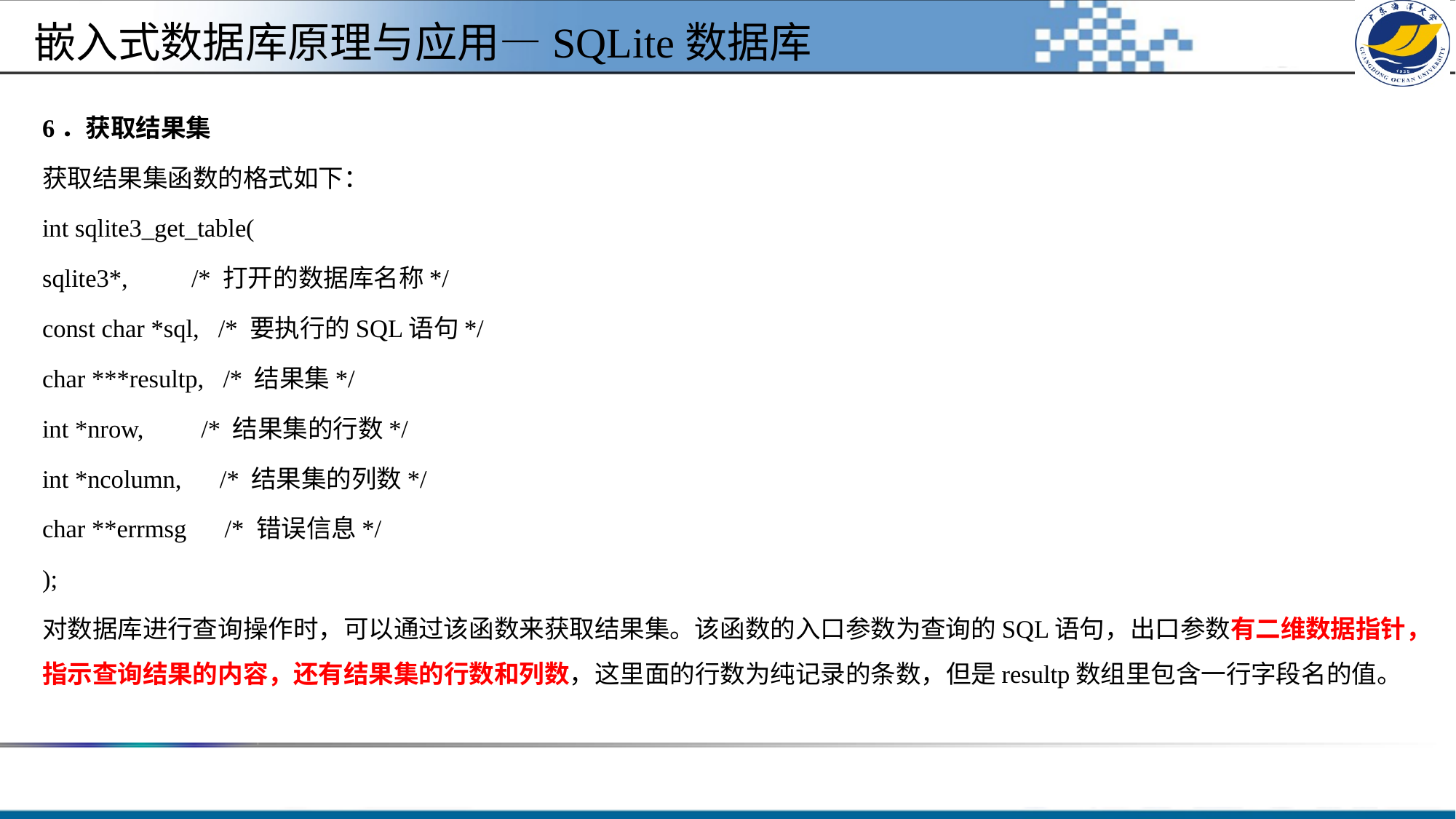

#
嵌入式数据库原理与应用—SQLite数据库
6．获取结果集
获取结果集函数的格式如下：
int sqlite3_get_table(
sqlite3*,          /* 打开的数据库名称*/
const char *sql,   /* 要执行的SQL语句*/
char ***resultp,   /* 结果集*/
int *nrow,         /* 结果集的行数*/
int *ncolumn,      /* 结果集的列数*/
char **errmsg      /* 错误信息*/
);
对数据库进行查询操作时，可以通过该函数来获取结果集。该函数的入口参数为查询的SQL语句，出口参数有二维数据指针，指示查询结果的内容，还有结果集的行数和列数，这里面的行数为纯记录的条数，但是resultp数组里包含一行字段名的值。